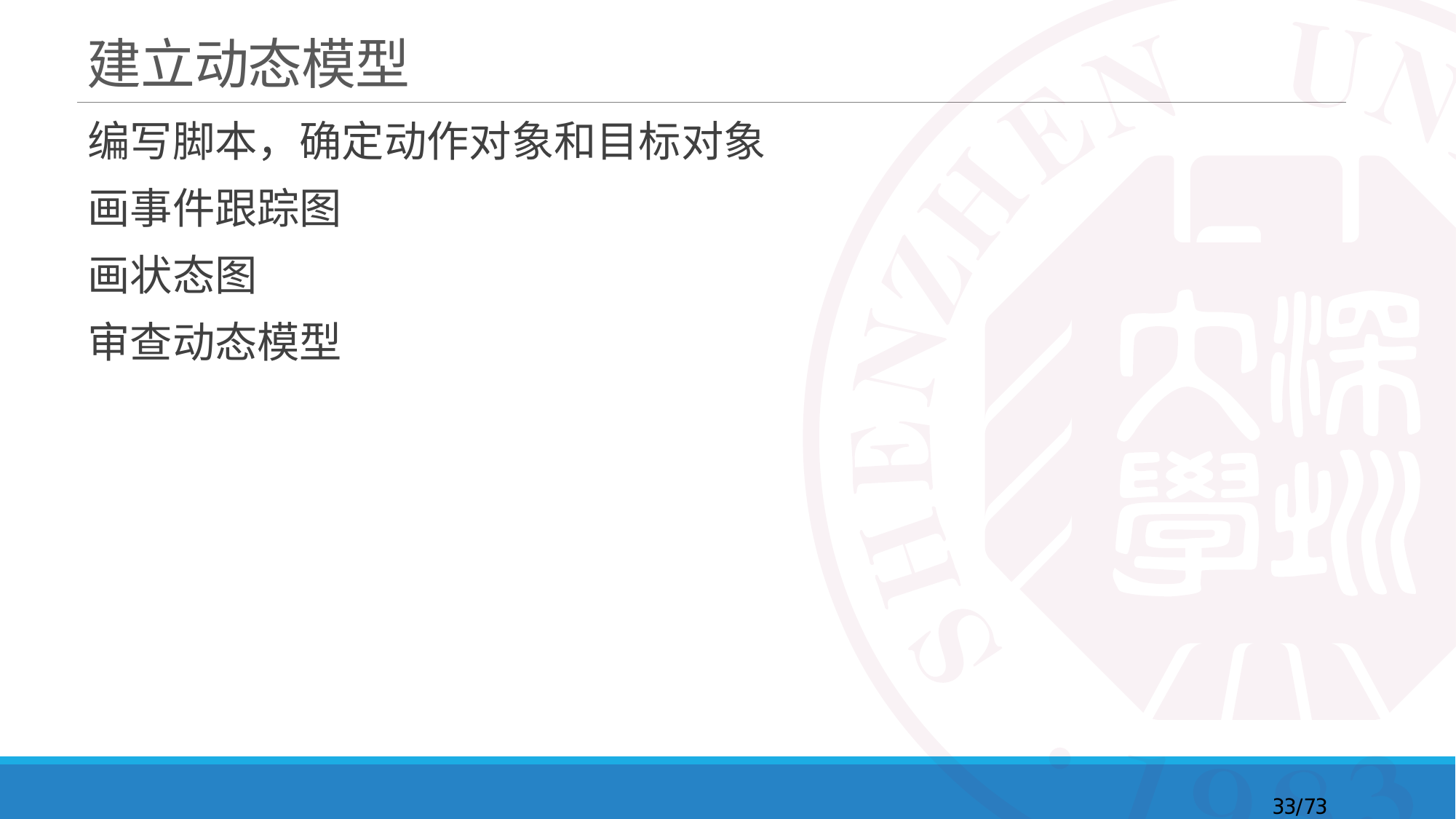

# 建立动态模型
编写脚本，确定动作对象和目标对象
画事件跟踪图
画状态图
审查动态模型

33/73